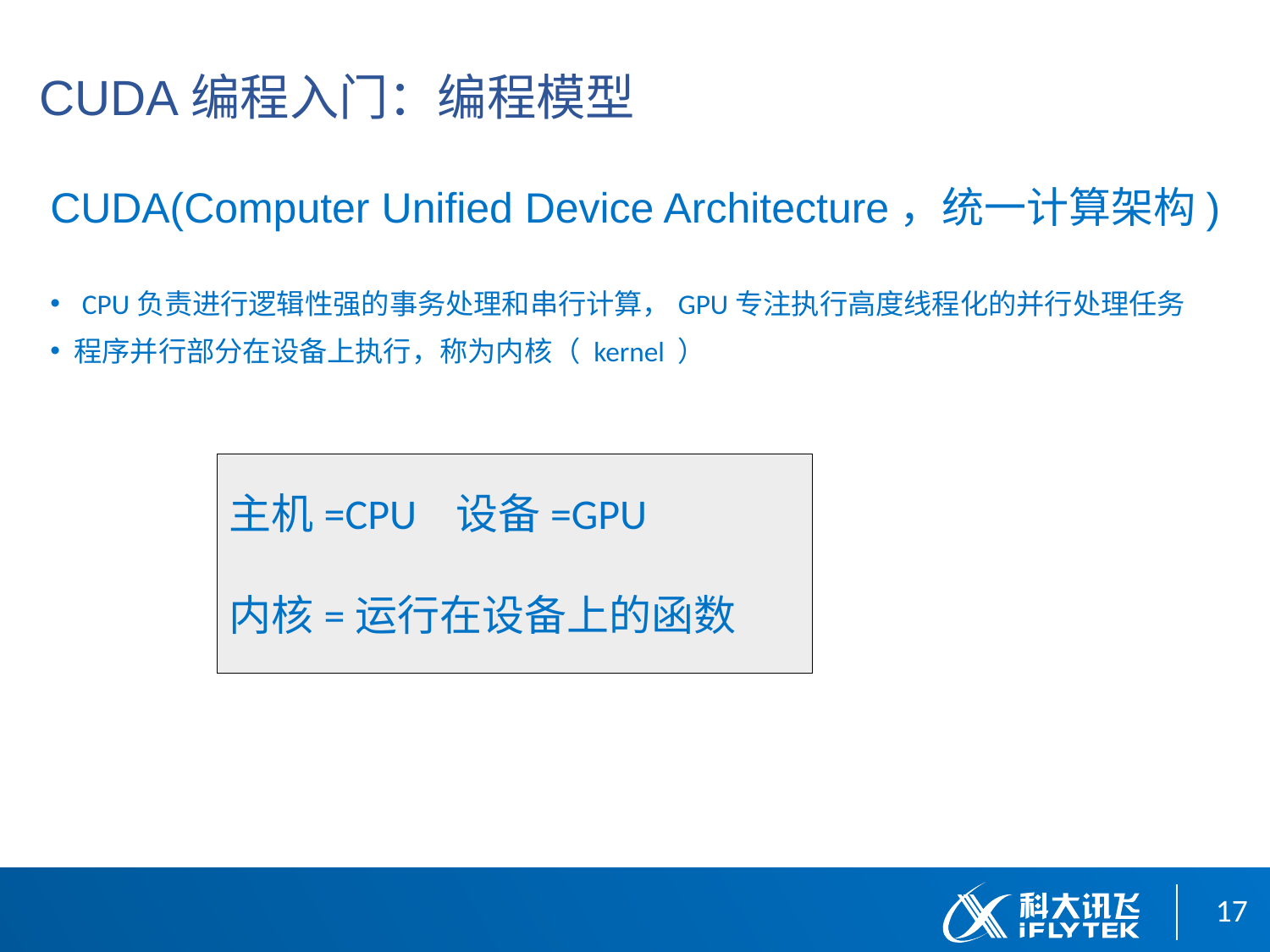

CUDA编程入门：编程模型
CUDA(Computer Unified Device Architecture，统一计算架构)
CPU负责进行逻辑性强的事务处理和串行计算，GPU专注执行高度线程化的并行处理任务
程序并行部分在设备上执行，称为内核（ kernel ）

主机=CPU   设备=GPU

内核=运行在设备上的函数